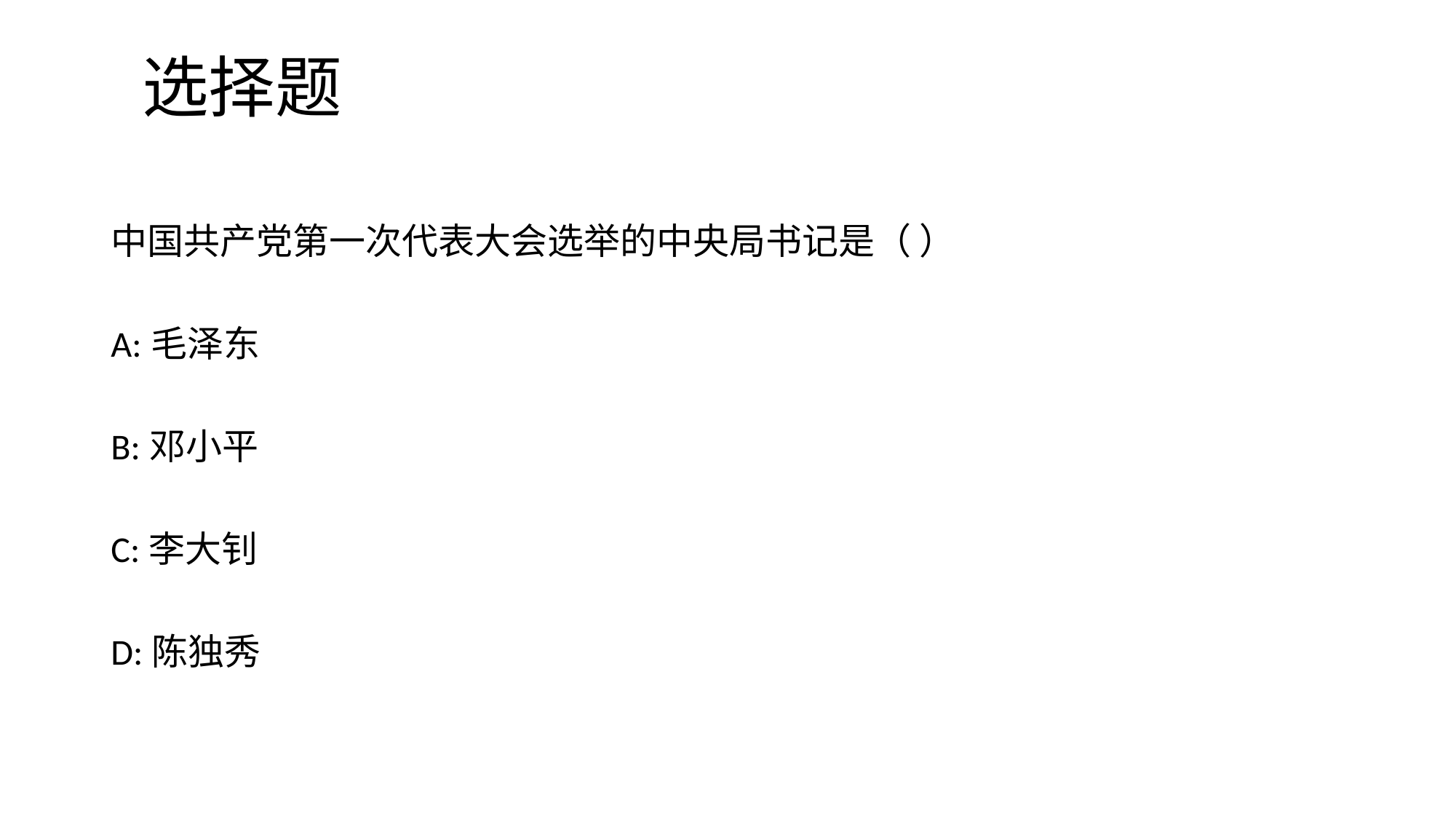

# 选择题
中国共产党第一次代表大会选举的中央局书记是（ ）
A:毛泽东
B:邓小平
C:李大钊
D:陈独秀